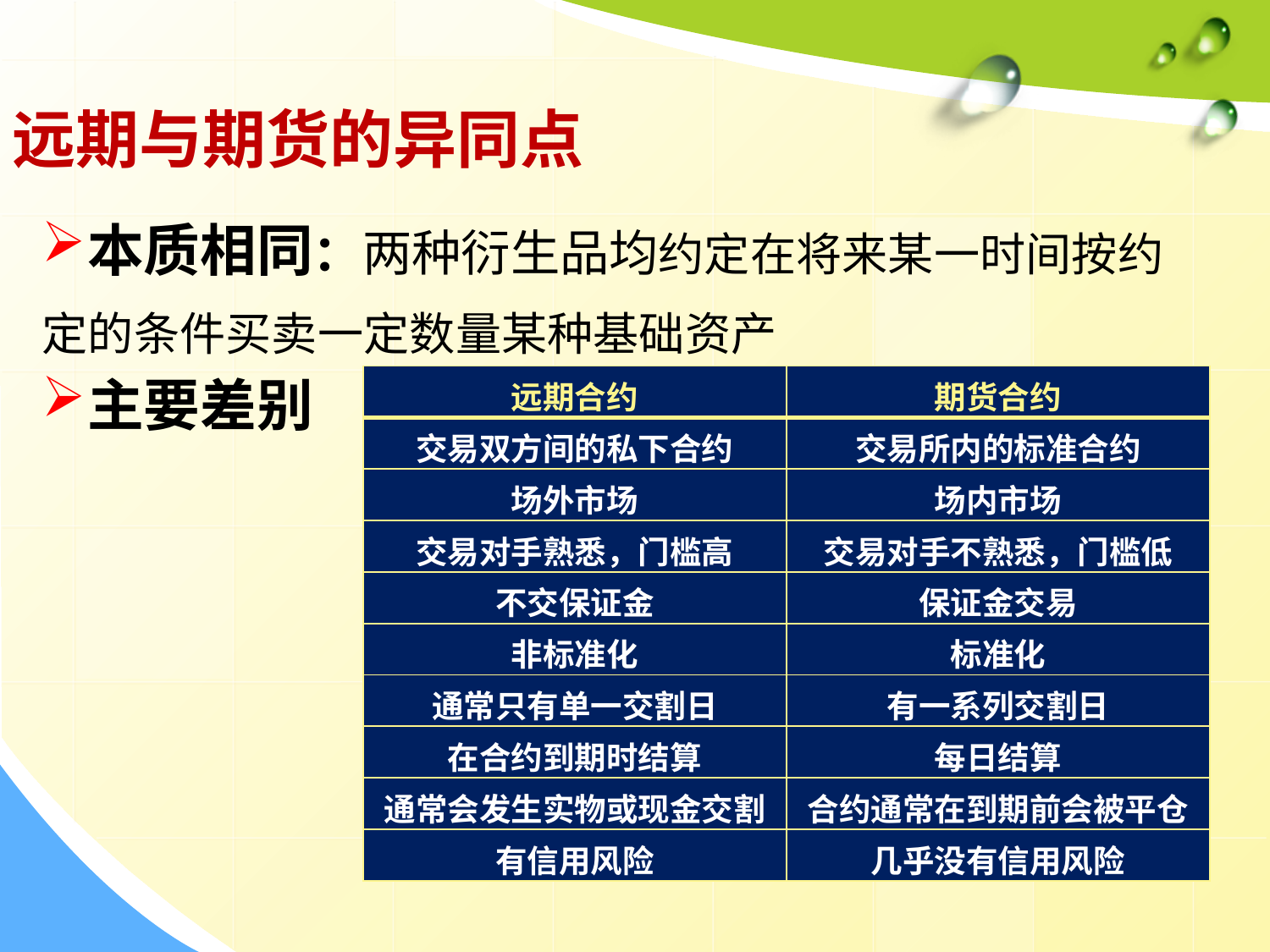

远期与期货的异同点
本质相同：两种衍生品均约定在将来某一时间按约定的条件买卖一定数量某种基础资产
主要差别

| 远期合约 | 期货合约 |
| --- | --- |
| 交易双方间的私下合约 | 交易所内的标准合约 |
| 场外市场 | 场内市场 |
| 交易对手熟悉，门槛高 | 交易对手不熟悉，门槛低 |
| 不交保证金 | 保证金交易 |
| 非标准化 | 标准化 |
| 通常只有单一交割日 | 有一系列交割日 |
| 在合约到期时结算 | 每日结算 |
| 通常会发生实物或现金交割 | 合约通常在到期前会被平仓 |
| 有信用风险 | 几乎没有信用风险 |